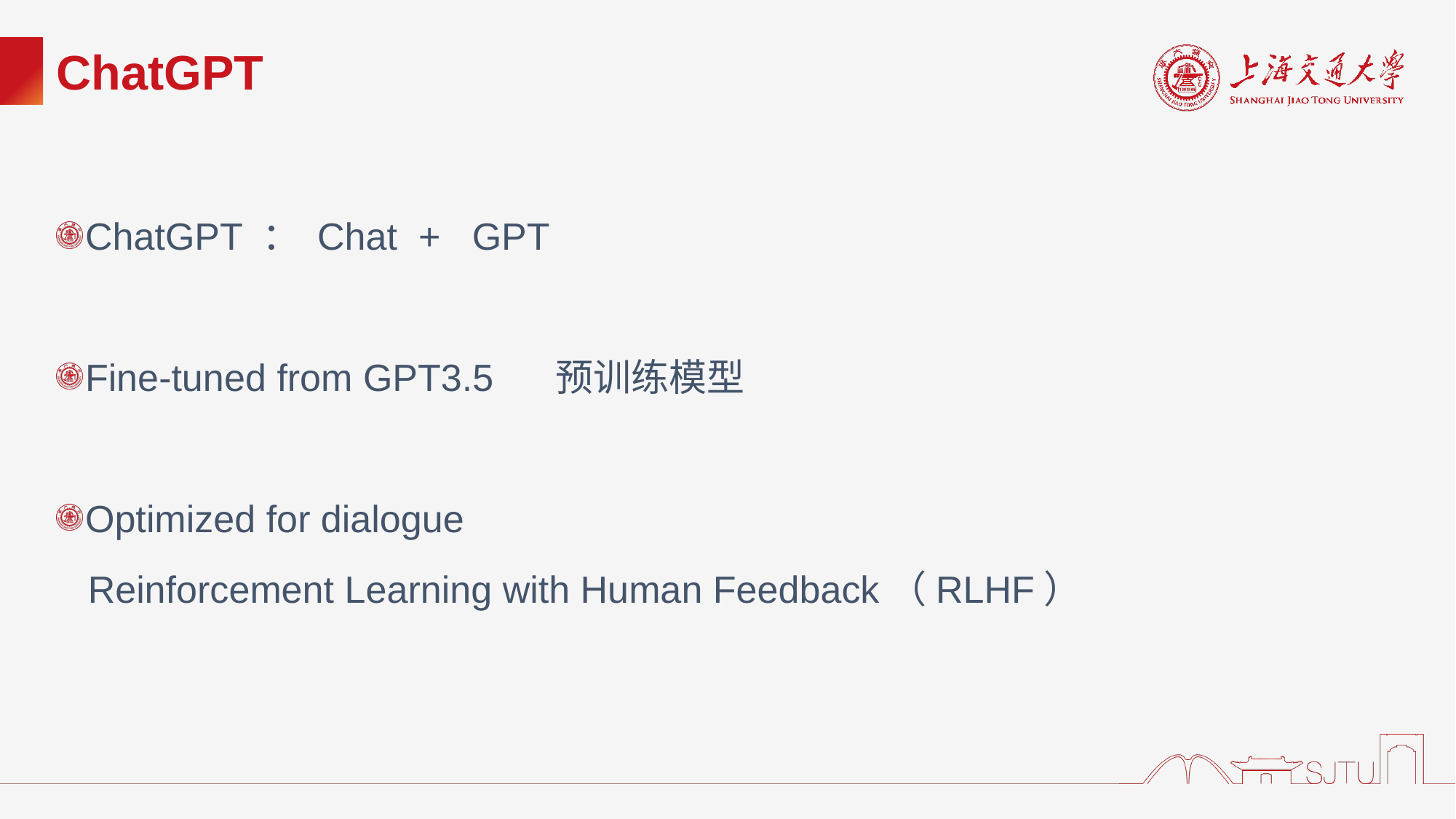

# ChatGPT

ChatGPT ： Chat  +   GPT

Fine-tuned from GPT3.5     预训练模型

Optimized for dialogue
   Reinforcement Learning with Human Feedback（RLHF）